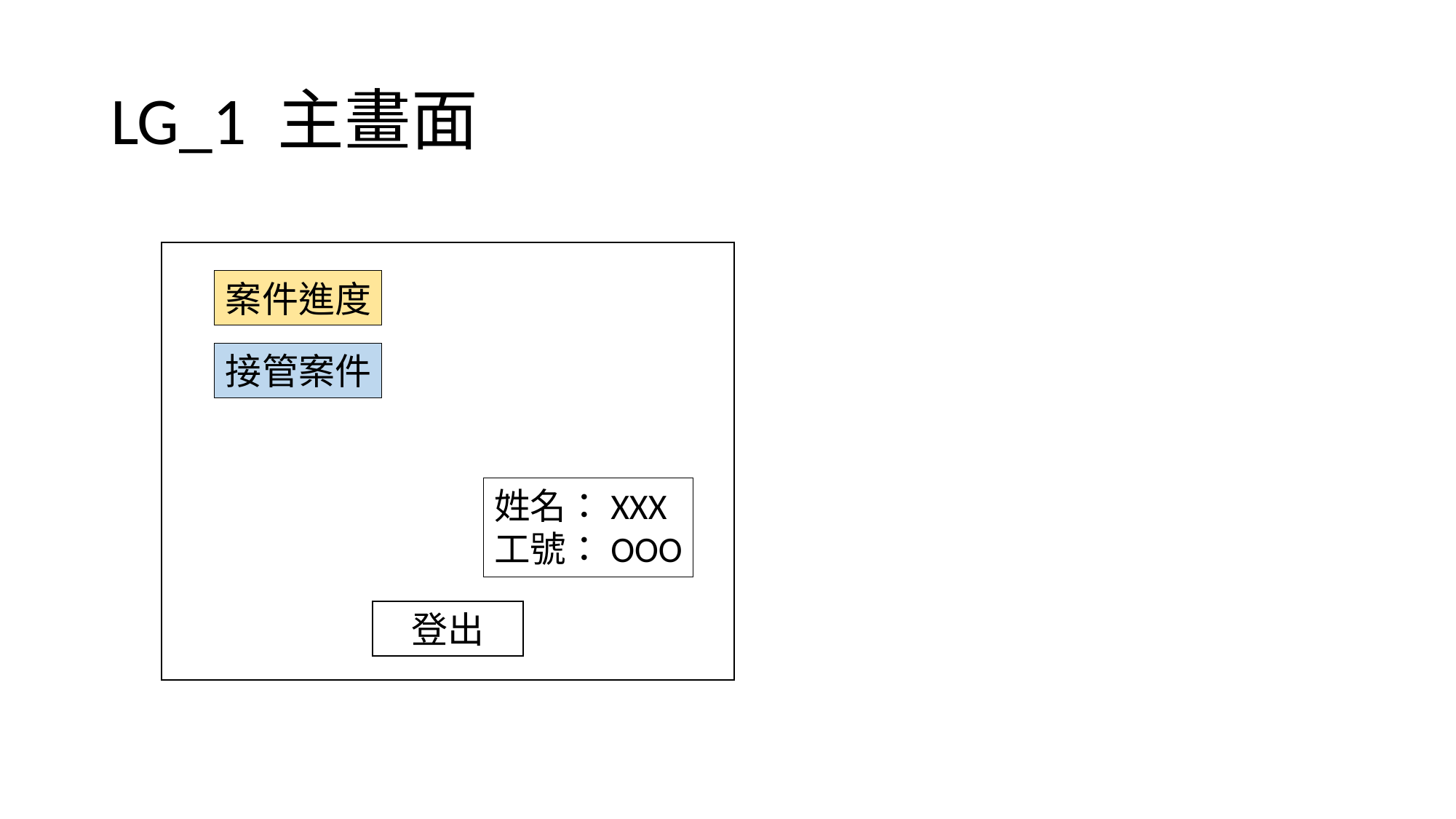

# LG_1 主畫面

案件進度
接管案件
姓名：XXX
工號：OOO
登出